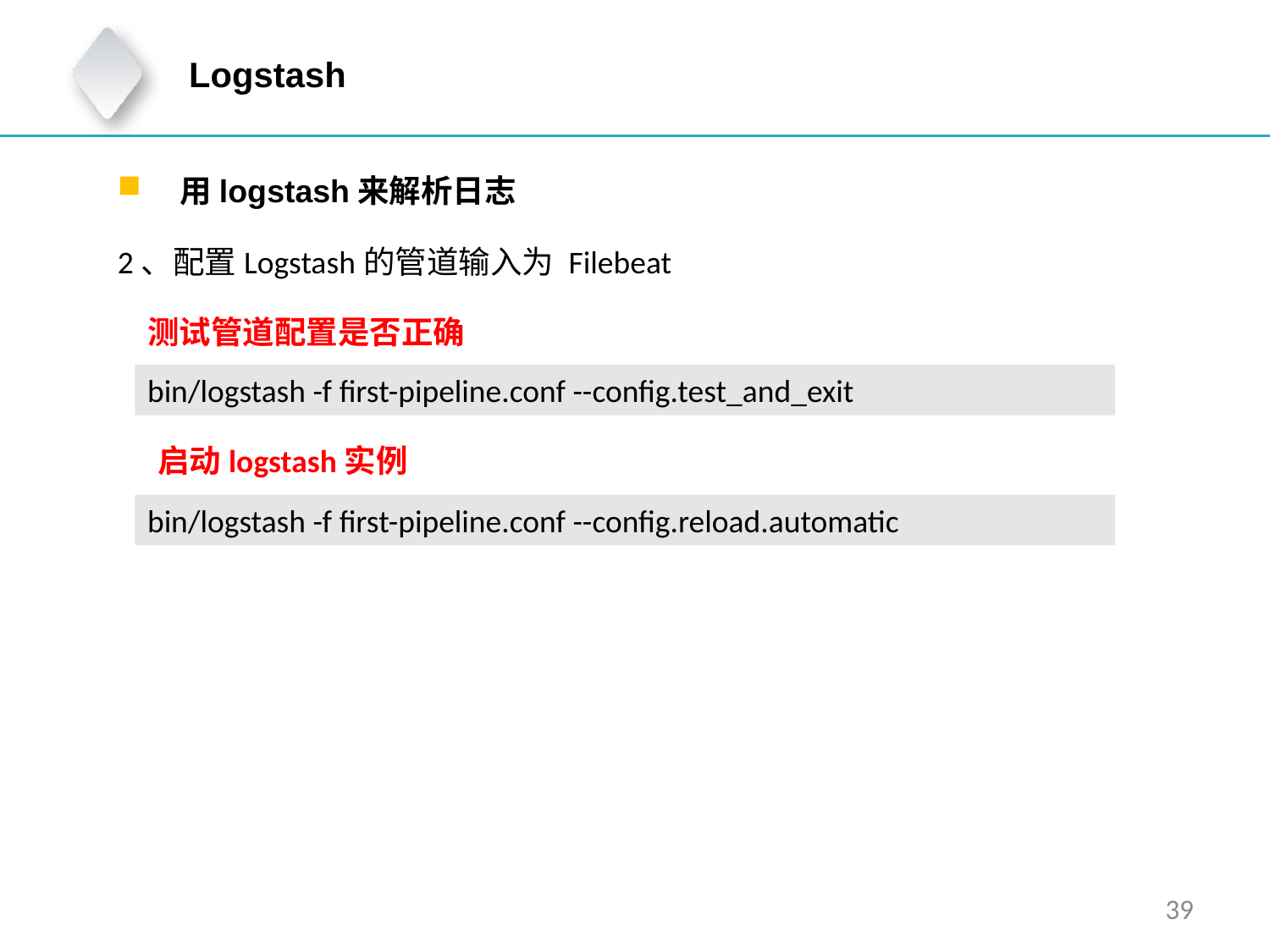

Logstash
 用logstash来解析日志
2、配置Logstash的管道输入为 Filebeat
测试管道配置是否正确
bin/logstash -f first-pipeline.conf --config.test_and_exit
启动logstash实例
bin/logstash -f first-pipeline.conf --config.reload.automatic
39